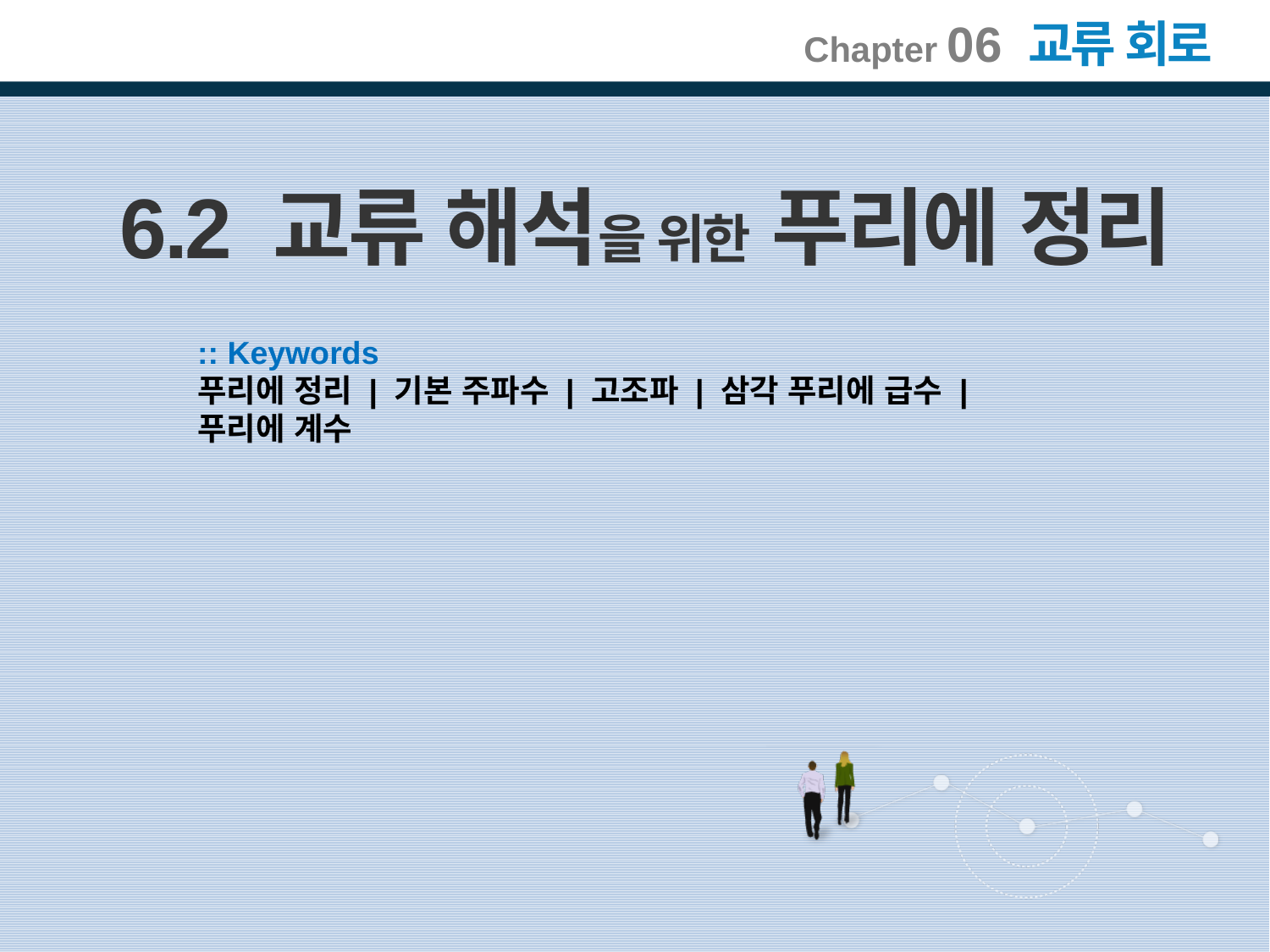

6.2 교류 해석을 위한 푸리에 정리
:: Keywords
푸리에 정리 | 기본 주파수 | 고조파 | 삼각 푸리에 급수 |
푸리에 계수